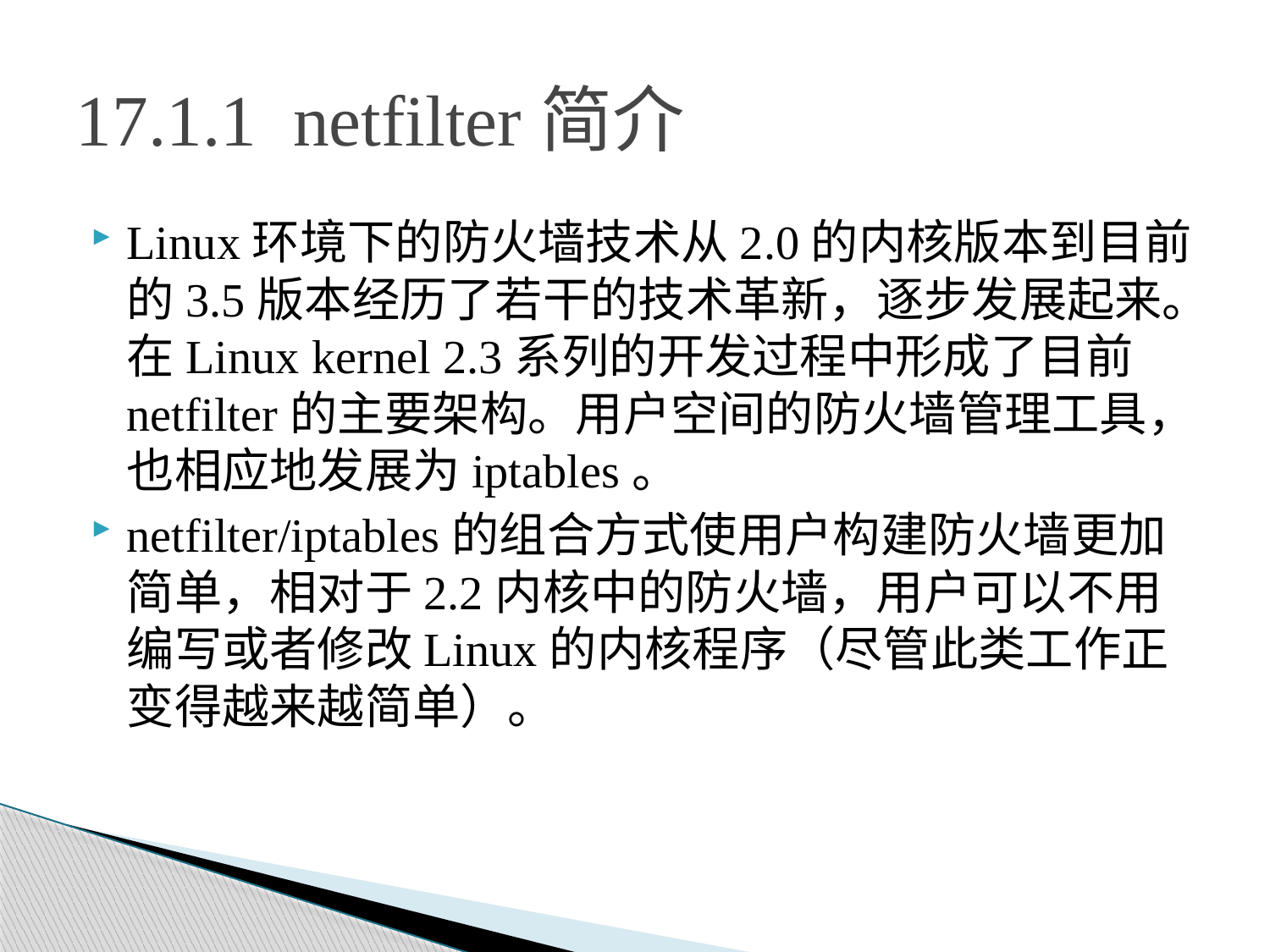

# 17.1.1  netfilter简介
Linux环境下的防火墙技术从2.0的内核版本到目前的3.5版本经历了若干的技术革新，逐步发展起来。在Linux kernel 2.3系列的开发过程中形成了目前netfilter的主要架构。用户空间的防火墙管理工具，也相应地发展为iptables。
netfilter/iptables的组合方式使用户构建防火墙更加简单，相对于2.2内核中的防火墙，用户可以不用编写或者修改Linux的内核程序（尽管此类工作正变得越来越简单）。